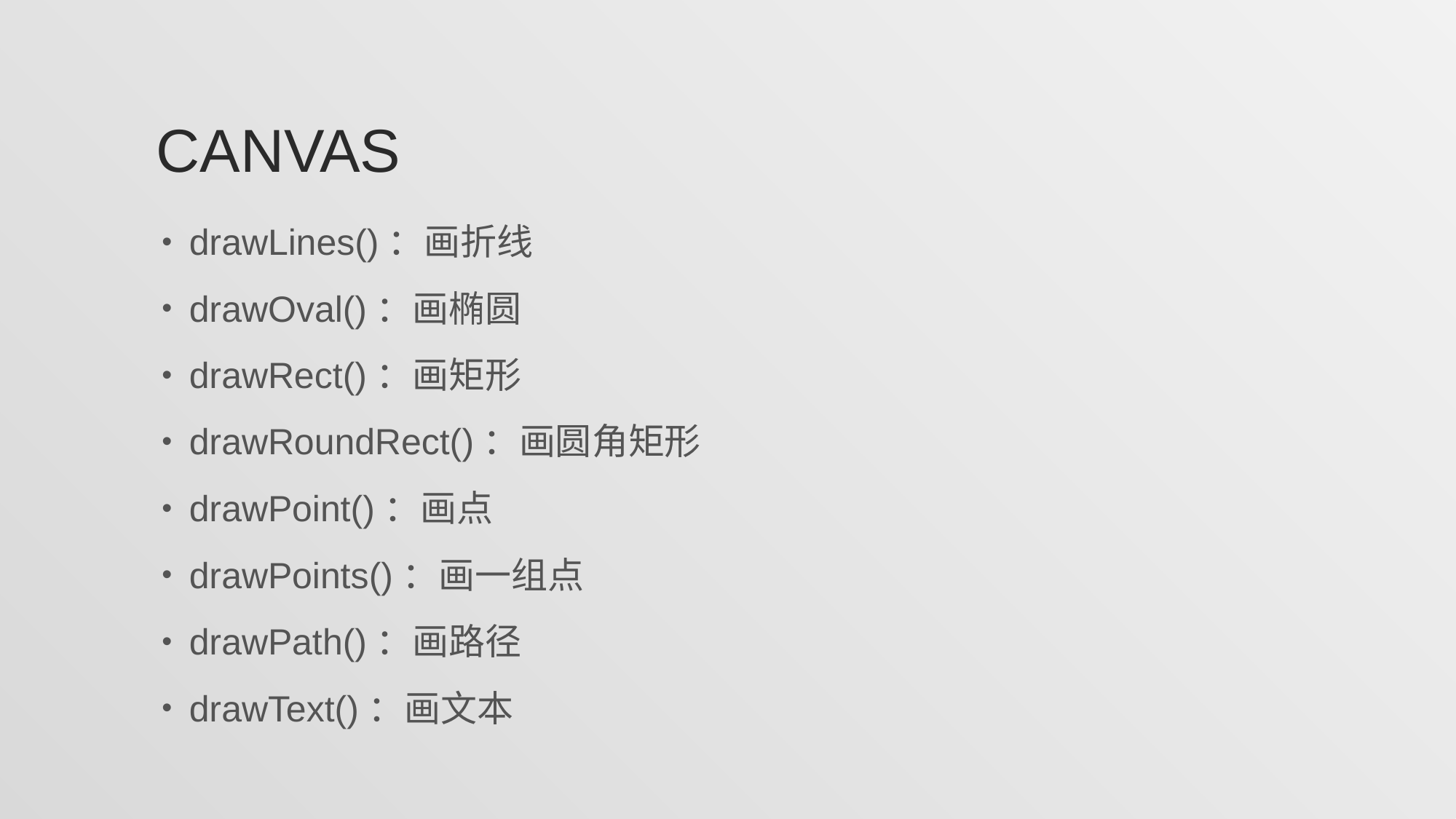

# CANVAS
drawLines()：画折线
drawOval()：画椭圆
drawRect()：画矩形
drawRoundRect()：画圆角矩形
drawPoint()：画点
drawPoints()：画一组点
drawPath()：画路径
drawText()：画文本